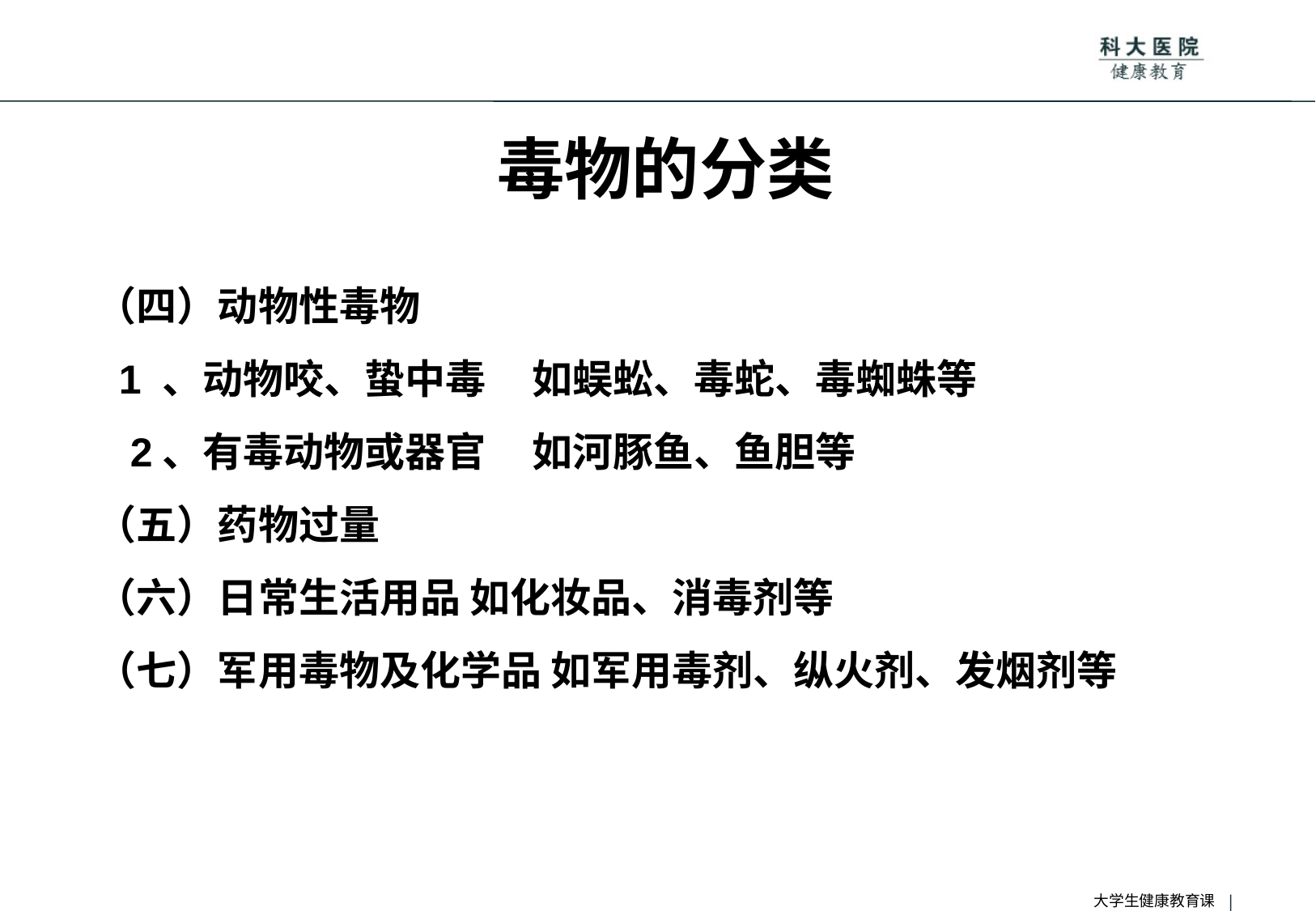

# 毒物的分类
（四）动物性毒物
  1 、动物咬、蛰中毒     如蜈蚣、毒蛇、毒蜘蛛等
   2、有毒动物或器官     如河豚鱼、鱼胆等
（五）药物过量
（六）日常生活用品 如化妆品、消毒剂等
（七）军用毒物及化学品 如军用毒剂、纵火剂、发烟剂等

大学生健康教育课
8